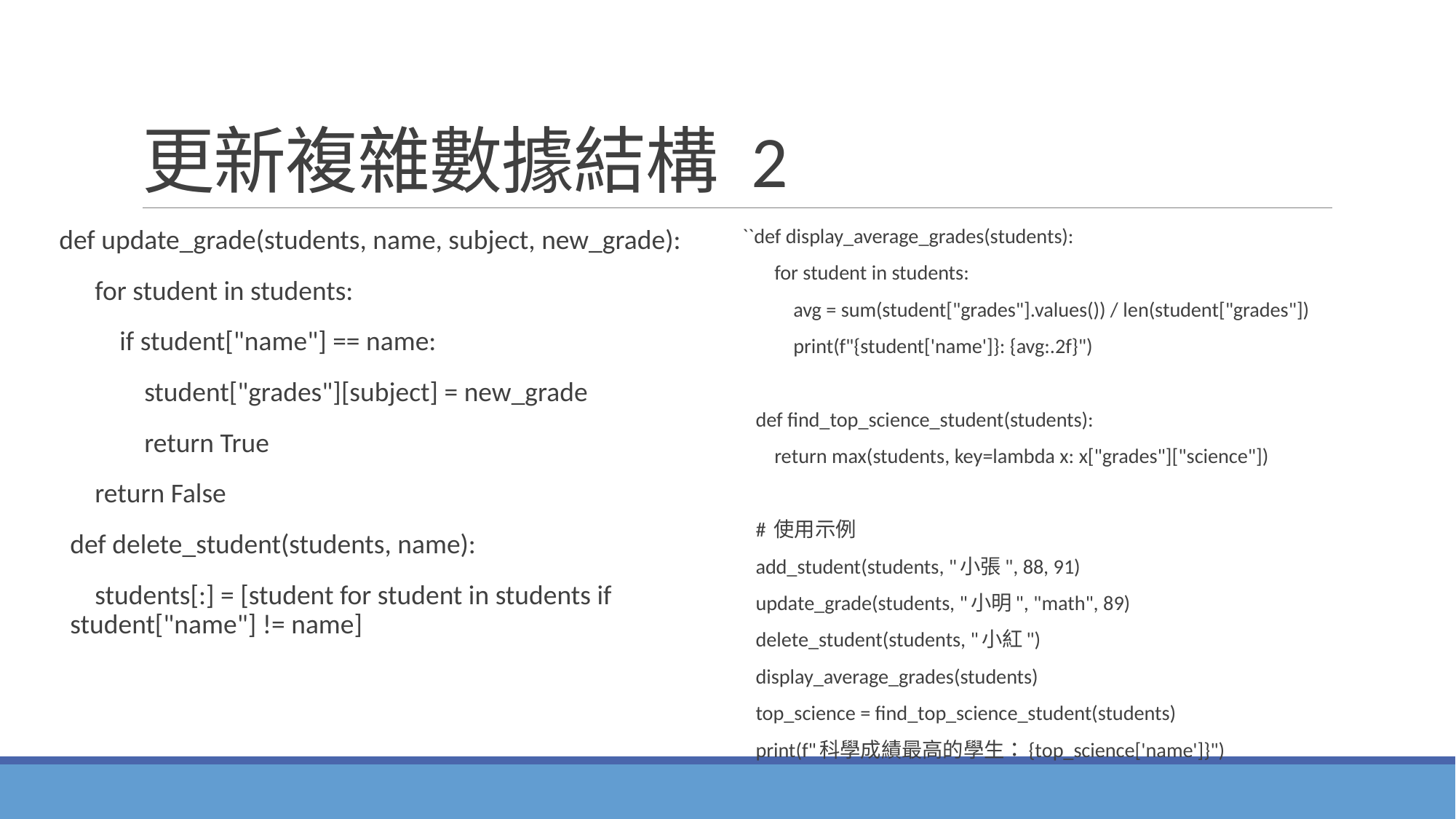

# 更新複雜數據結構 2
def update_grade(students, name, subject, new_grade):
    for student in students:
        if student["name"] == name:
            student["grades"][subject] = new_grade
            return True
    return False
def delete_student(students, name):
    students[:] = [student for student in students if student["name"] != name]

``def display_average_grades(students):
    for student in students:
        avg = sum(student["grades"].values()) / len(student["grades"])
        print(f"{student['name']}: {avg:.2f}")

def find_top_science_student(students):
    return max(students, key=lambda x: x["grades"]["science"])

# 使用示例
add_student(students, "小張", 88, 91)
update_grade(students, "小明", "math", 89)
delete_student(students, "小紅")
display_average_grades(students)
top_science = find_top_science_student(students)
print(f"科學成績最高的學生：{top_science['name']}")